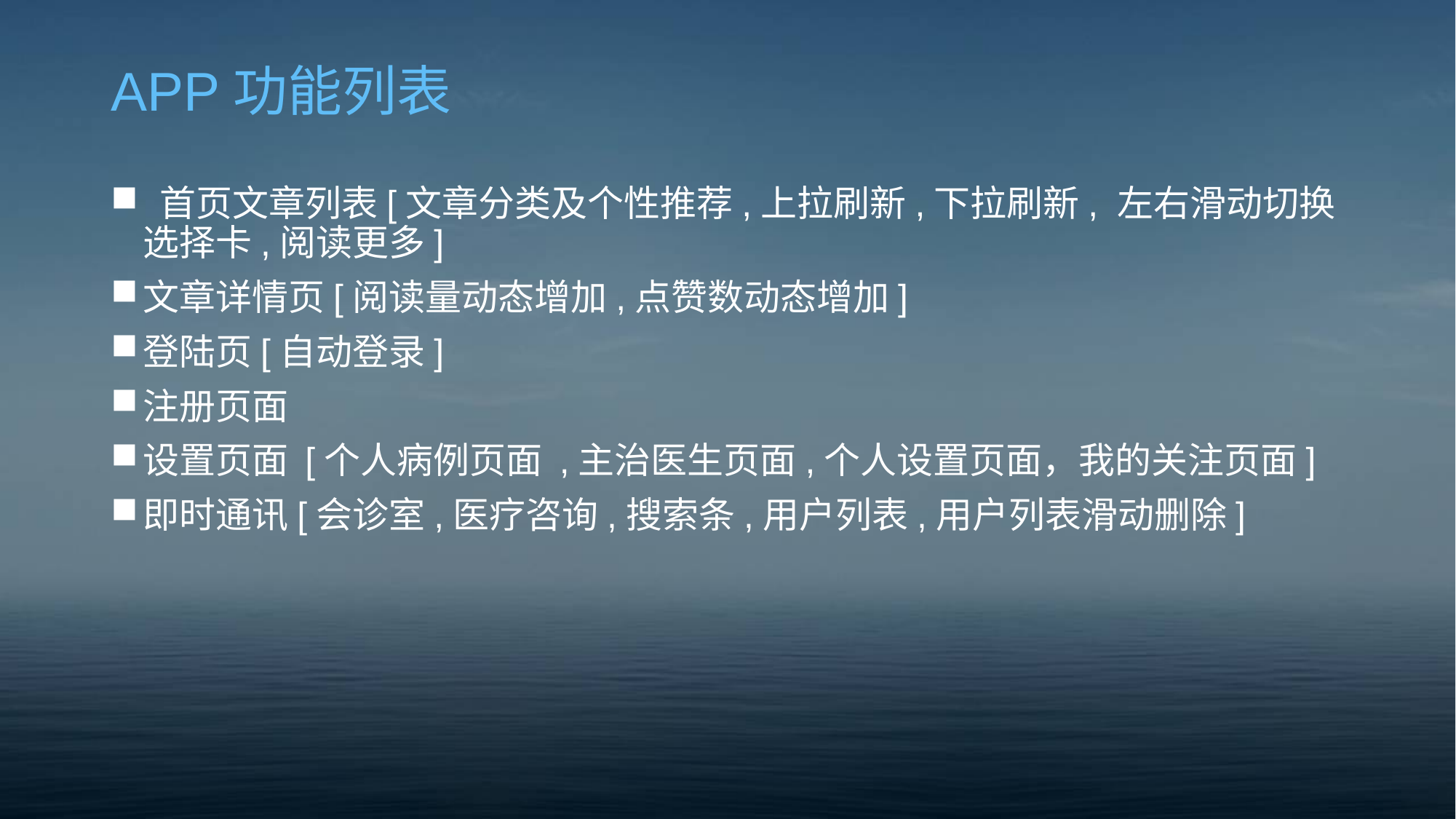

# APP功能列表
 首页文章列表[文章分类及个性推荐,上拉刷新,下拉刷新, 左右滑动切换选择卡,阅读更多]
文章详情页[阅读量动态增加,点赞数动态增加]
登陆页[自动登录]
注册页面
设置页面 [个人病例页面 ,主治医生页面,个人设置页面，我的关注页面]
即时通讯[会诊室,医疗咨询,搜索条,用户列表,用户列表滑动删除]